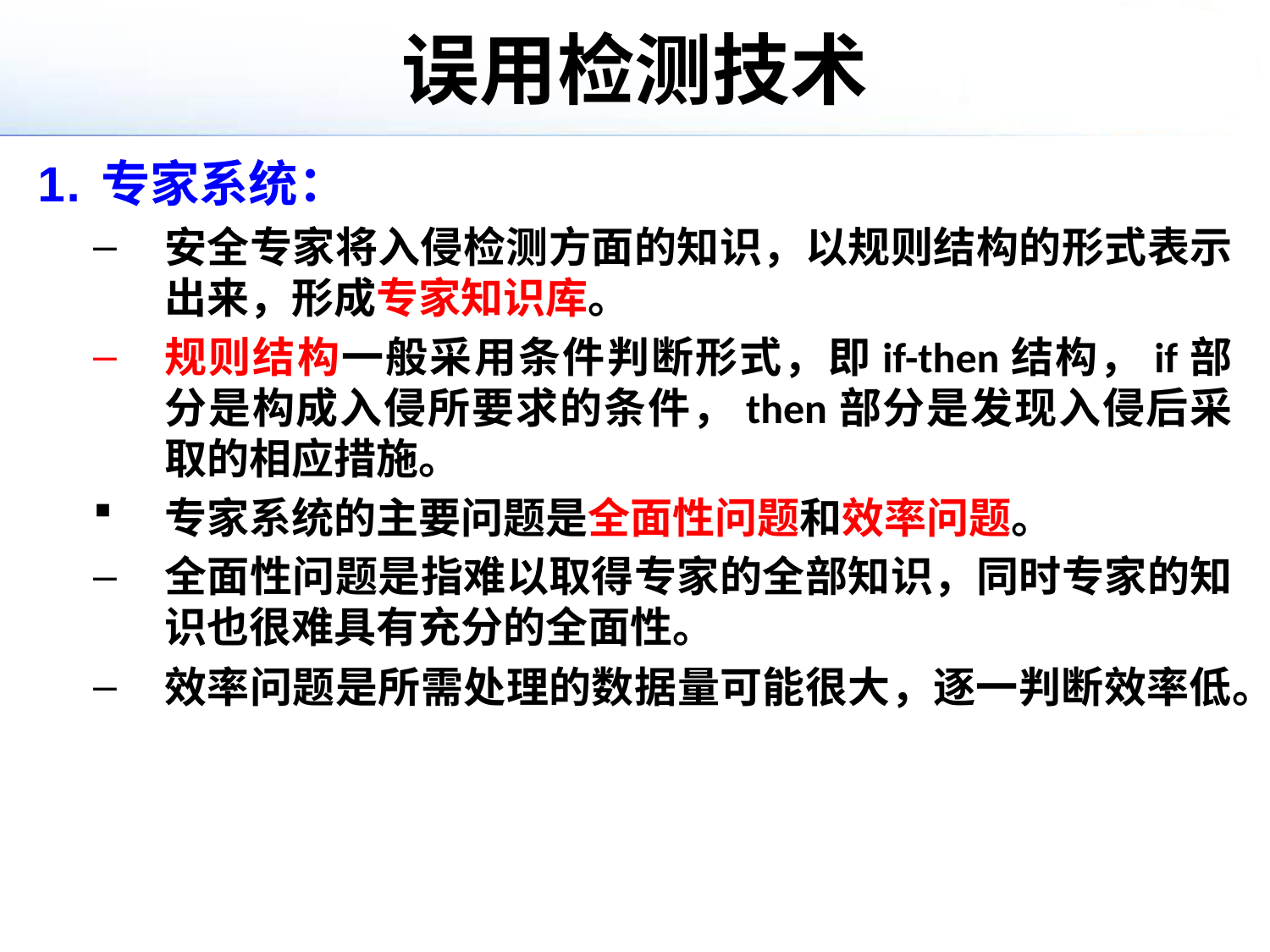

# 误用检测技术
专家系统：
安全专家将入侵检测方面的知识，以规则结构的形式表示出来，形成专家知识库。
规则结构一般采用条件判断形式，即if-then结构，if部分是构成入侵所要求的条件，then部分是发现入侵后采取的相应措施。
专家系统的主要问题是全面性问题和效率问题。
全面性问题是指难以取得专家的全部知识，同时专家的知识也很难具有充分的全面性。
效率问题是所需处理的数据量可能很大，逐一判断效率低。